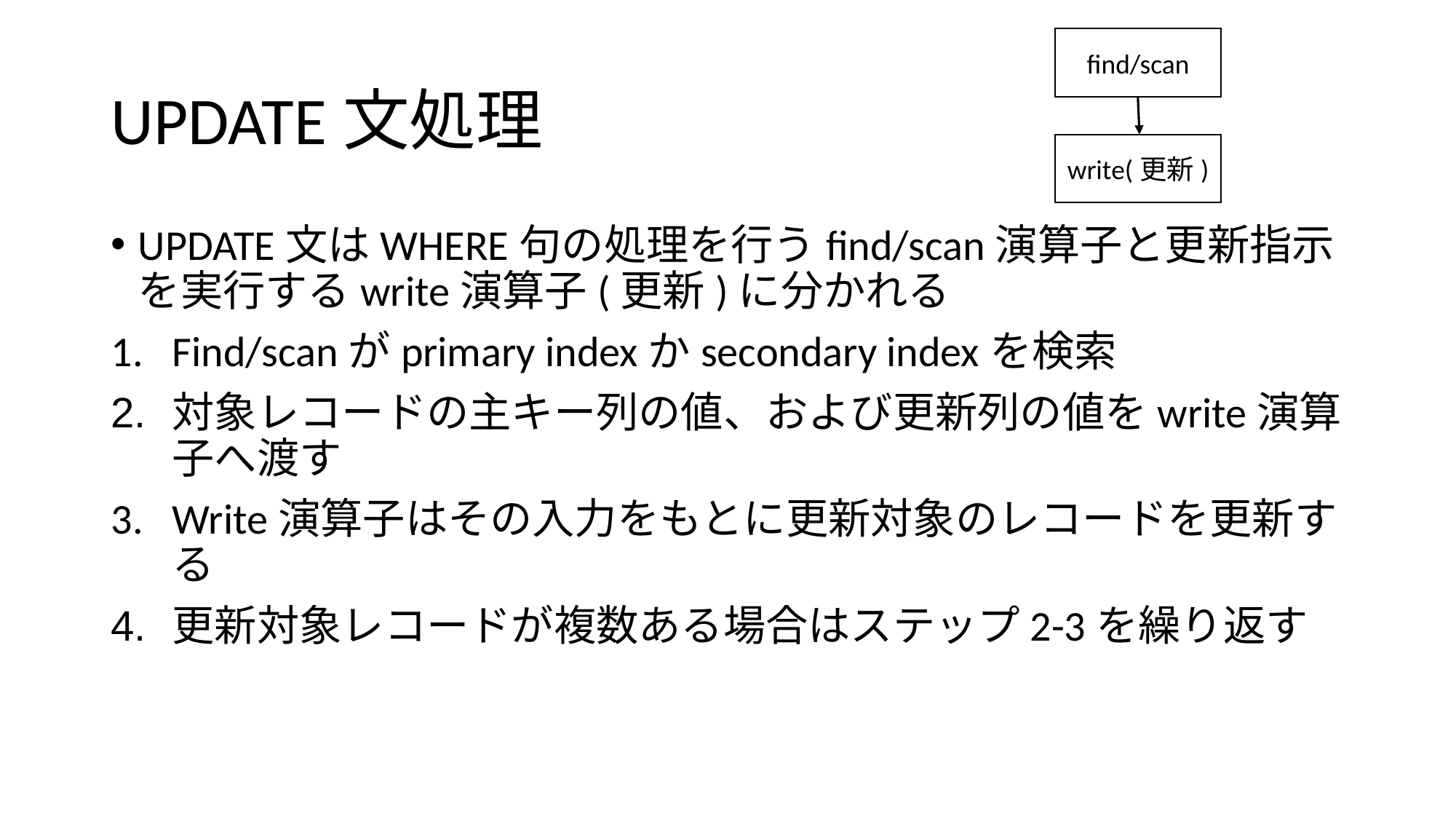

find/scan
# UPDATE文処理
write(更新)
UPDATE文はWHERE句の処理を行うfind/scan演算子と更新指示を実行するwrite演算子(更新)に分かれる
Find/scanがprimary indexかsecondary indexを検索
対象レコードの主キー列の値、および更新列の値をwrite演算子へ渡す
Write演算子はその入力をもとに更新対象のレコードを更新する
更新対象レコードが複数ある場合はステップ2-3を繰り返す